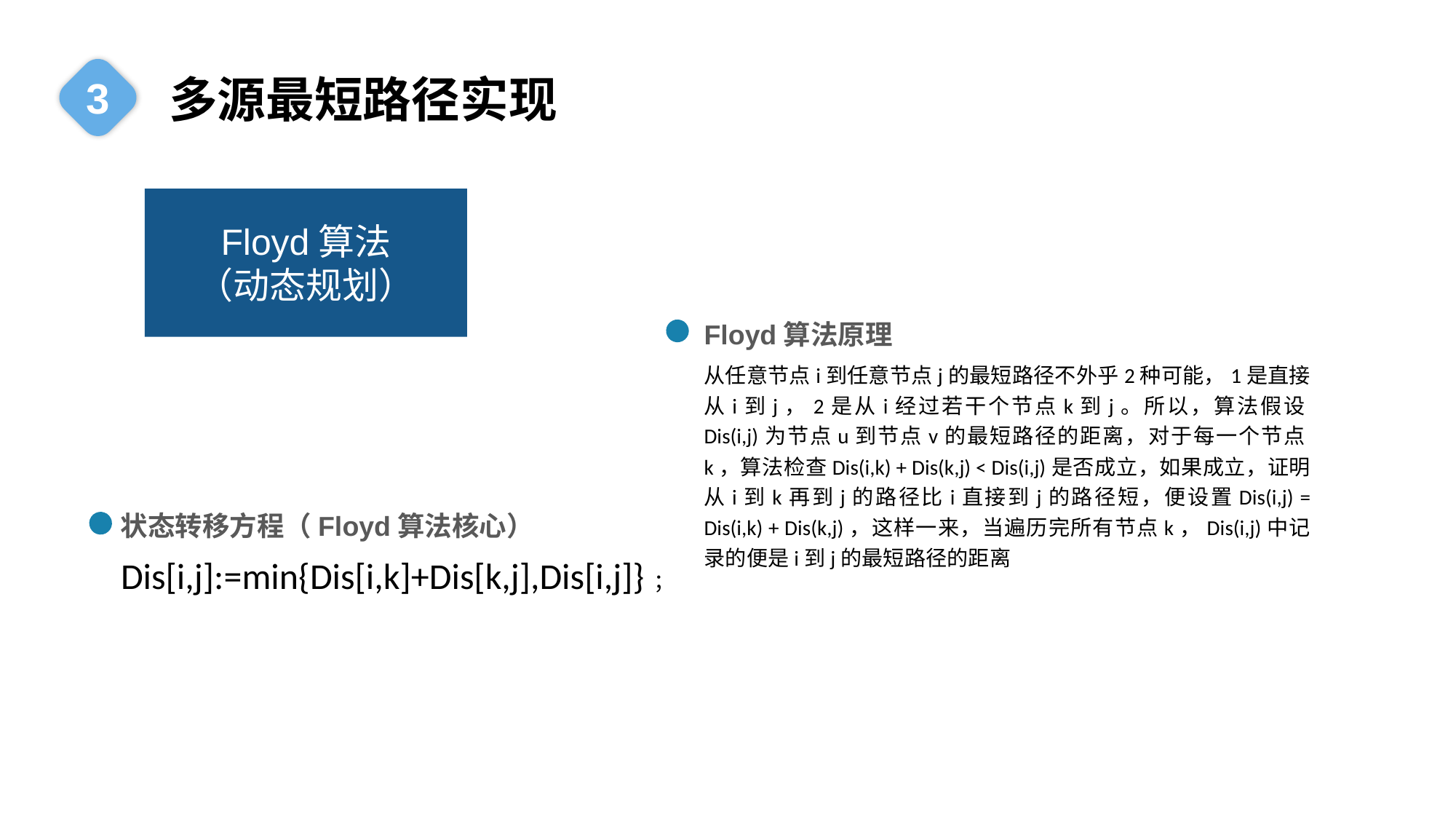

多源最短路径实现

3
Floyd算法
（动态规划）
Floyd算法原理
从任意节点i到任意节点j的最短路径不外乎2种可能，1是直接从i到j，2是从i经过若干个节点k到j。所以，算法假设Dis(i,j)为节点u到节点v的最短路径的距离，对于每一个节点k，算法检查Dis(i,k) + Dis(k,j) < Dis(i,j)是否成立，如果成立，证明从i到k再到j的路径比i直接到j的路径短，便设置Dis(i,j) = Dis(i,k) + Dis(k,j)，这样一来，当遍历完所有节点k，Dis(i,j)中记录的便是i到j的最短路径的距离

状态转移方程（Floyd算法核心）
 Dis[i,j]:=min{Dis[i,k]+Dis[k,j],Dis[i,j]}；